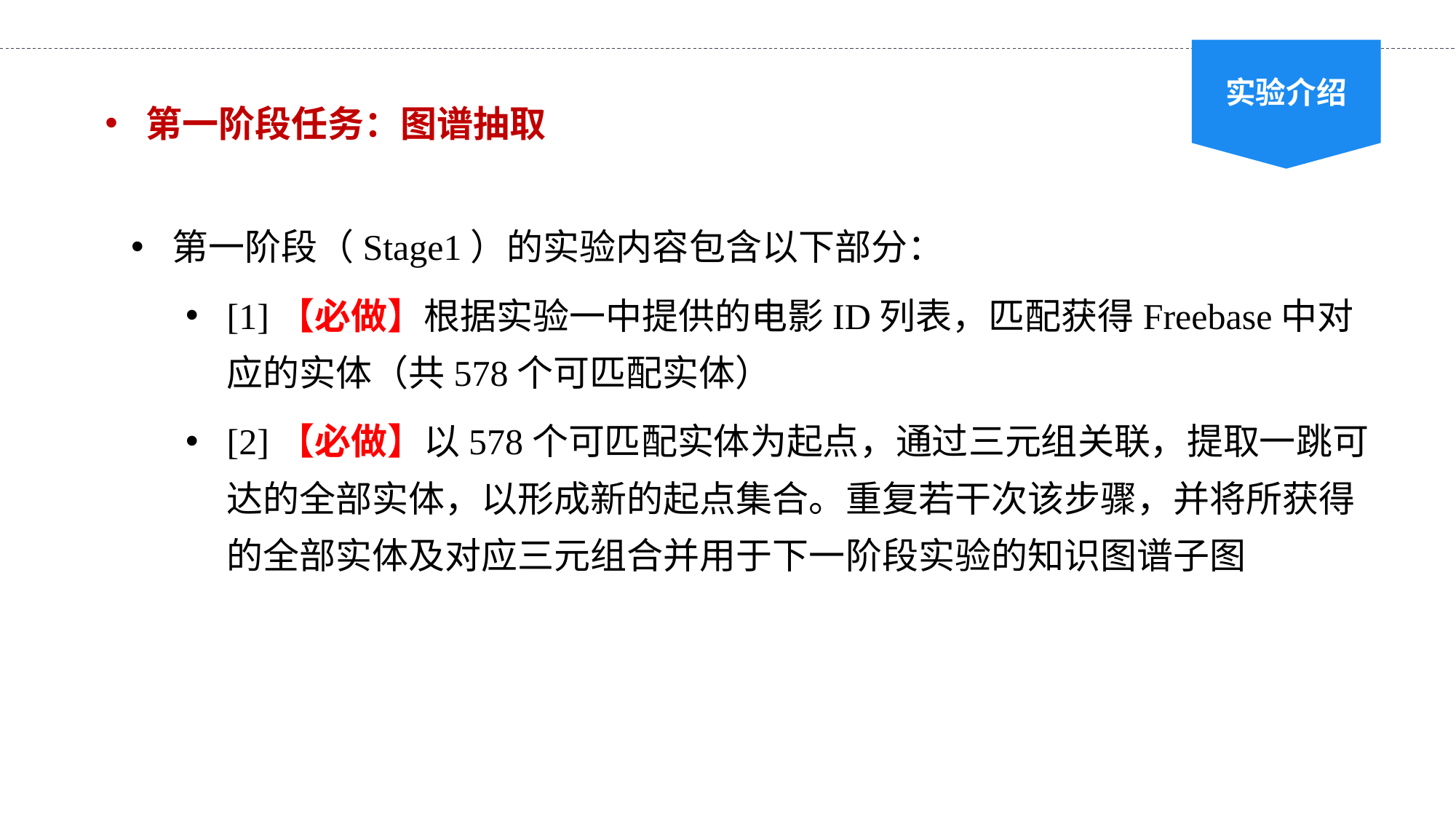

实验介绍
第一阶段任务：图谱抽取
第一阶段（Stage1）的实验内容包含以下部分：
[1]【必做】根据实验一中提供的电影ID列表，匹配获得Freebase中对应的实体（共578个可匹配实体）
[2]【必做】以578个可匹配实体为起点，通过三元组关联，提取一跳可达的全部实体，以形成新的起点集合。重复若干次该步骤，并将所获得的全部实体及对应三元组合并用于下一阶段实验的知识图谱子图